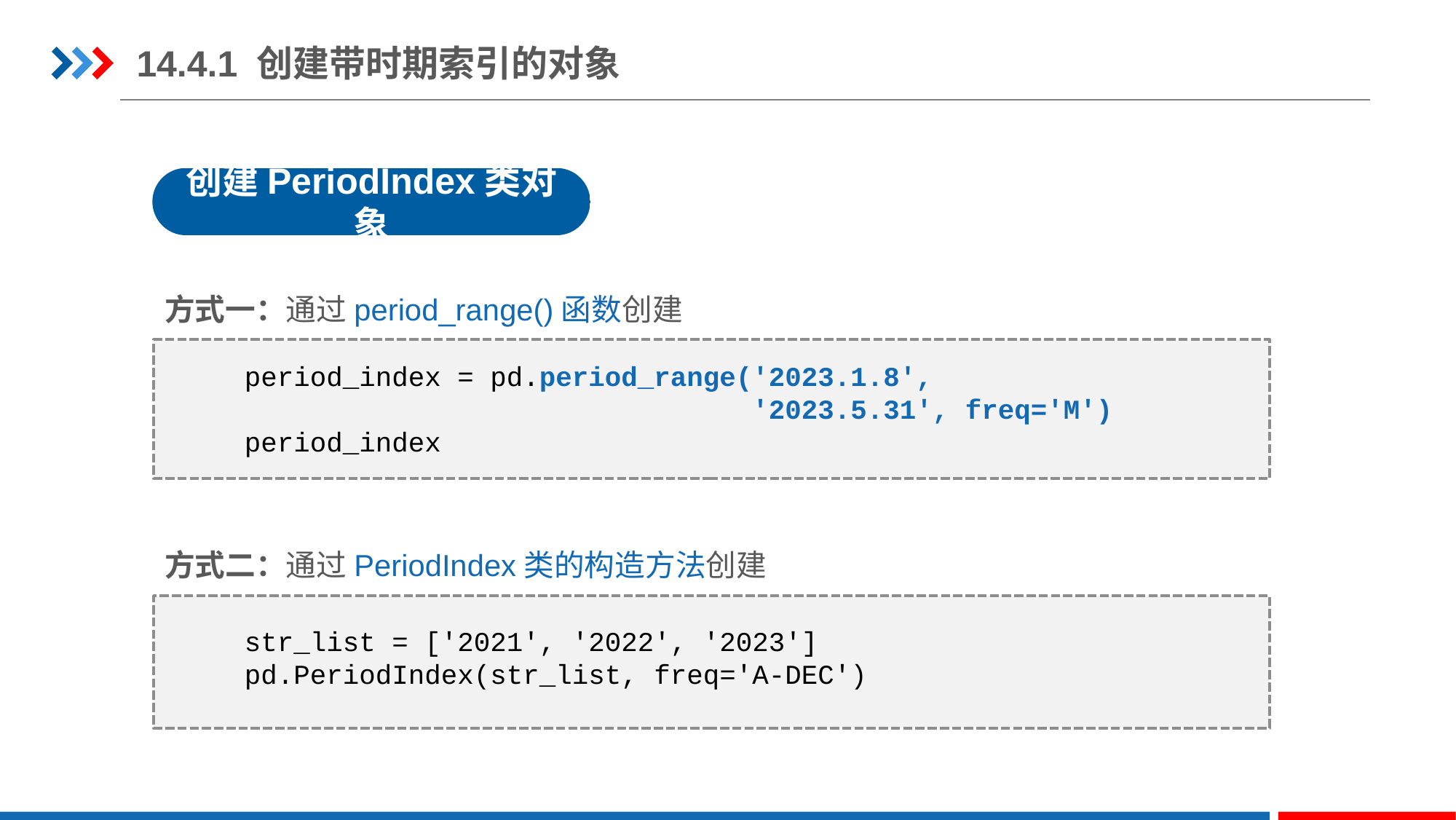

14.4.1 创建带时期索引的对象
创建PeriodIndex类对象
方式一：通过period_range()函数创建

period_index = pd.period_range('2023.1.8',
                               '2023.5.31', freq='M')
period_index
方式二：通过PeriodIndex类的构造方法创建

str_list = ['2021', '2022', '2023']
pd.PeriodIndex(str_list, freq='A-DEC')